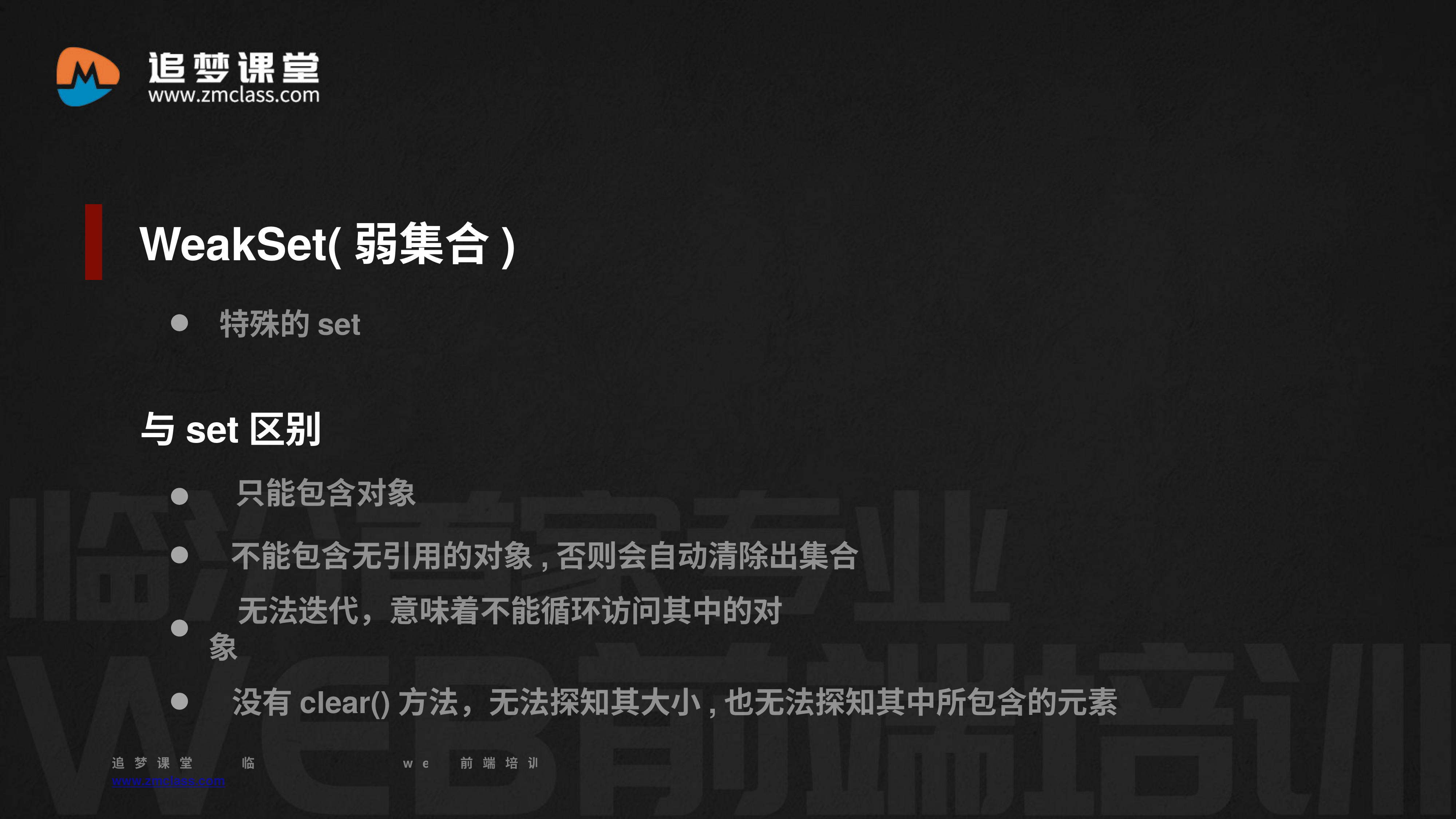

WeakSet(弱集合)
特殊的set

与set区别
 只能包含对象

不能包含无引用的对象,否则会自动清除出集合

 无法迭代，意味着不能循环访问其中的对象

没有clear()方法，无法探知其大小,也无法探知其中所包含的元素

追梦课堂   临汾首家专业的web前端培训机构                                                          www.zmclass.com
8